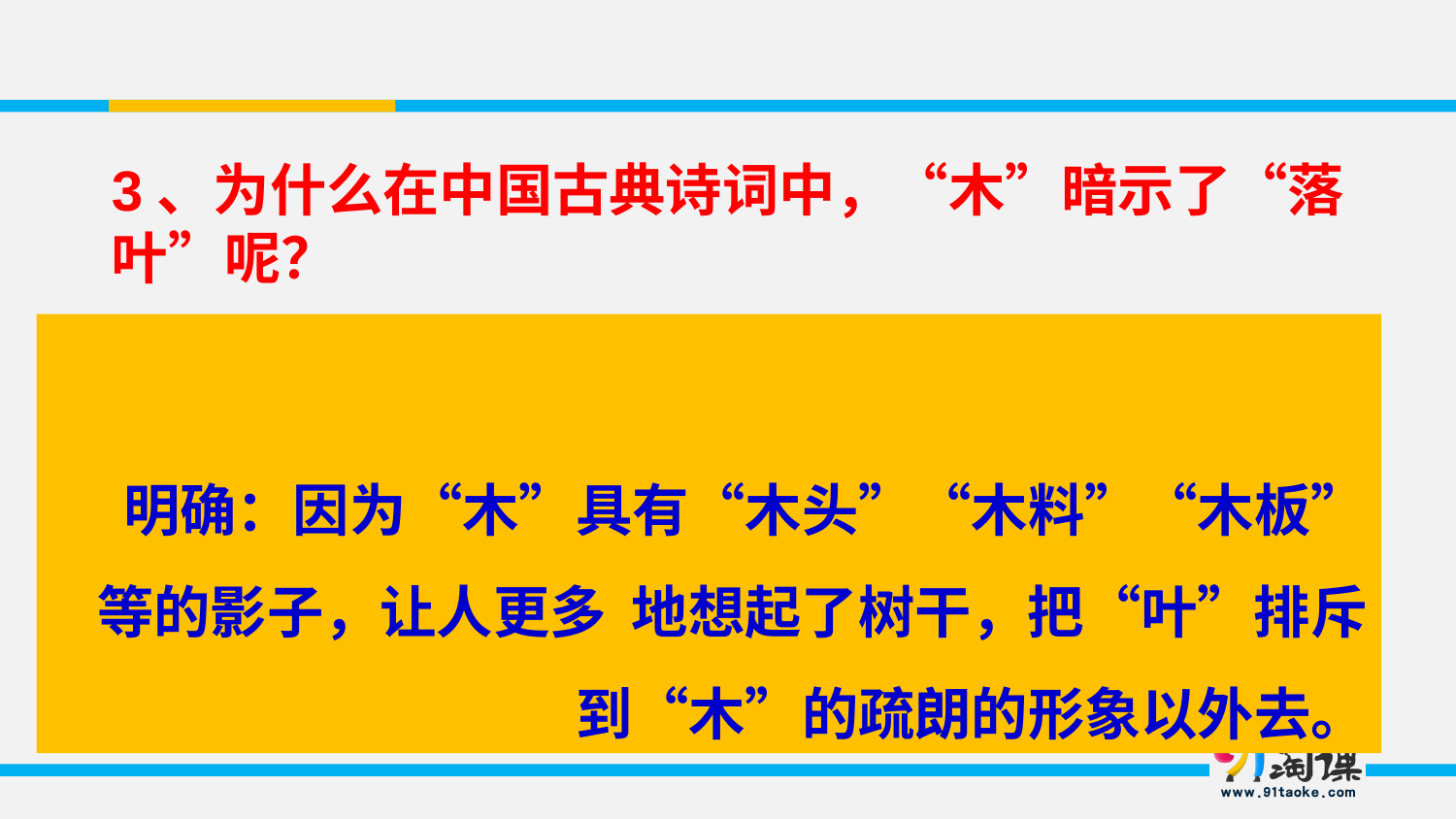

3、为什么在中国古典诗词中，“木”暗示了“落叶”呢？
  明确：因为“木”具有“木头”“木料”“木板”等的影子，让人更多  地想起了树干，把“叶”排斥到“木”的疏朗的形象以外去。